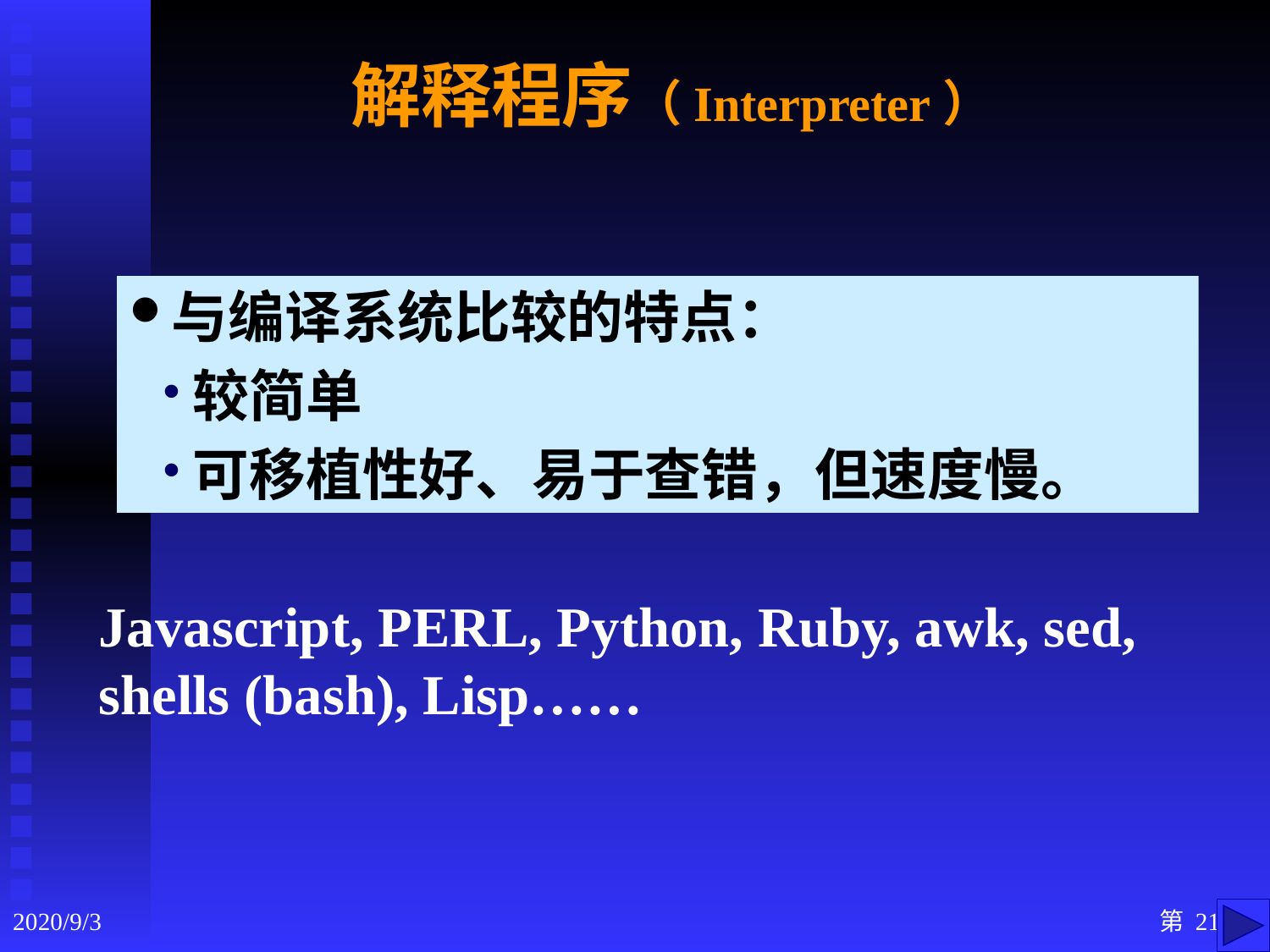

解释程序（Interpreter）
与编译系统比较的特点：
较简单
可移植性好、易于查错，但速度慢。
Javascript, PERL, Python, Ruby, awk, sed,
shells (bash), Lisp……
2020/9/3
第 21 页